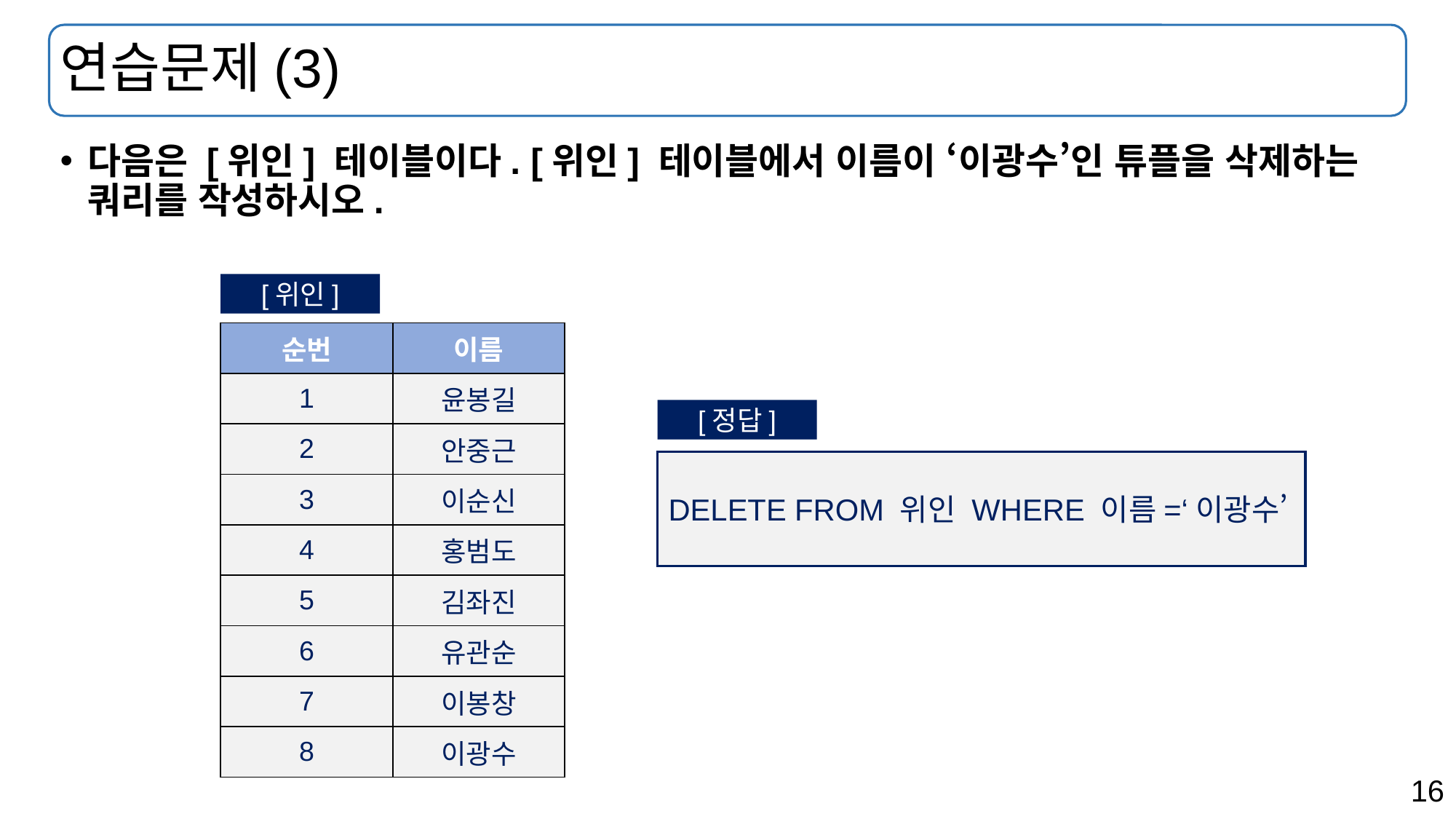

# 연습문제(3)
다음은 [위인] 테이블이다. [위인] 테이블에서 이름이 ‘이광수’인 튜플을 삭제하는 쿼리를 작성하시오.
[위인]
| 순번 | 이름 |
| --- | --- |
| 1 | 윤봉길 |
| 2 | 안중근 |
| 3 | 이순신 |
| 4 | 홍범도 |
| 5 | 김좌진 |
| 6 | 유관순 |
| 7 | 이봉창 |
| 8 | 이광수 |
[정답]
DELETE FROM 위인 WHERE 이름=‘이광수’